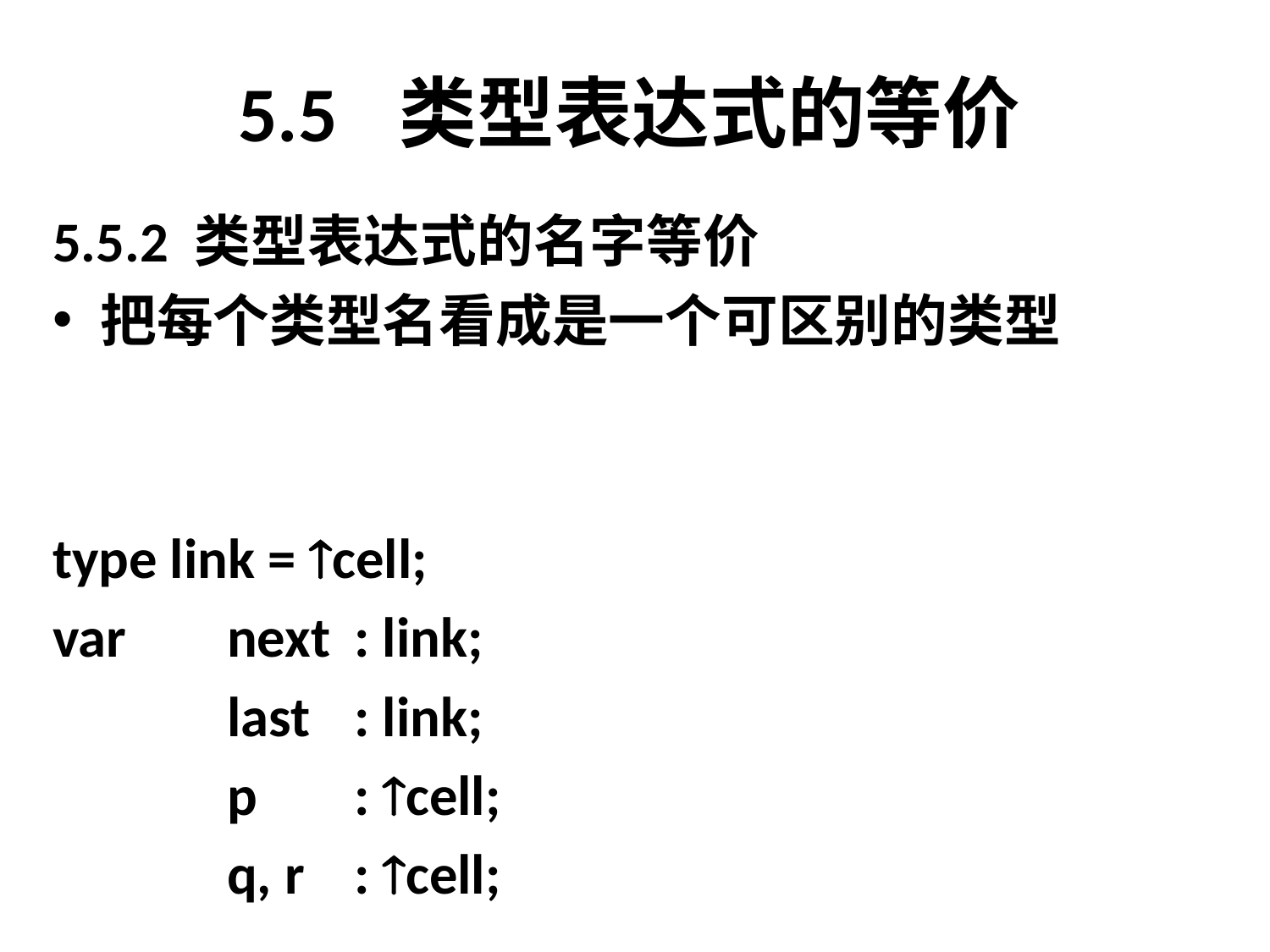

# 5.5  类型表达式的等价
5.5.2 类型表达式的名字等价
把每个类型名看成是一个可区别的类型

type link = ↑cell;
var 	next	: link;
		last	: link;
		p 	: ↑cell;
		q, r	: ↑cell;